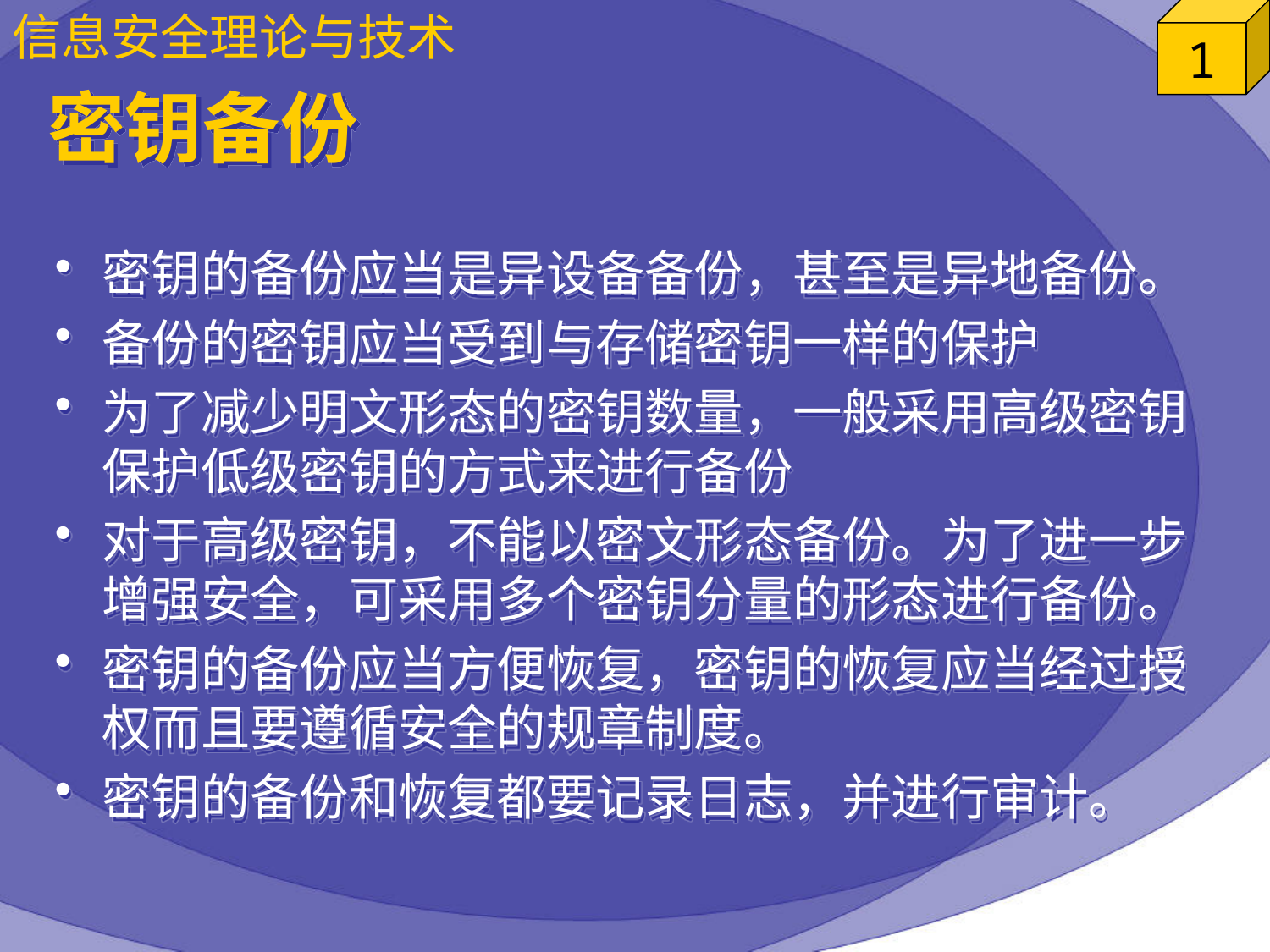

# 密钥备份
密钥的备份应当是异设备备份，甚至是异地备份。
备份的密钥应当受到与存储密钥一样的保护
为了减少明文形态的密钥数量，一般采用高级密钥保护低级密钥的方式来进行备份
对于高级密钥，不能以密文形态备份。为了进一步增强安全，可采用多个密钥分量的形态进行备份。
密钥的备份应当方便恢复，密钥的恢复应当经过授权而且要遵循安全的规章制度。
密钥的备份和恢复都要记录日志，并进行审计。